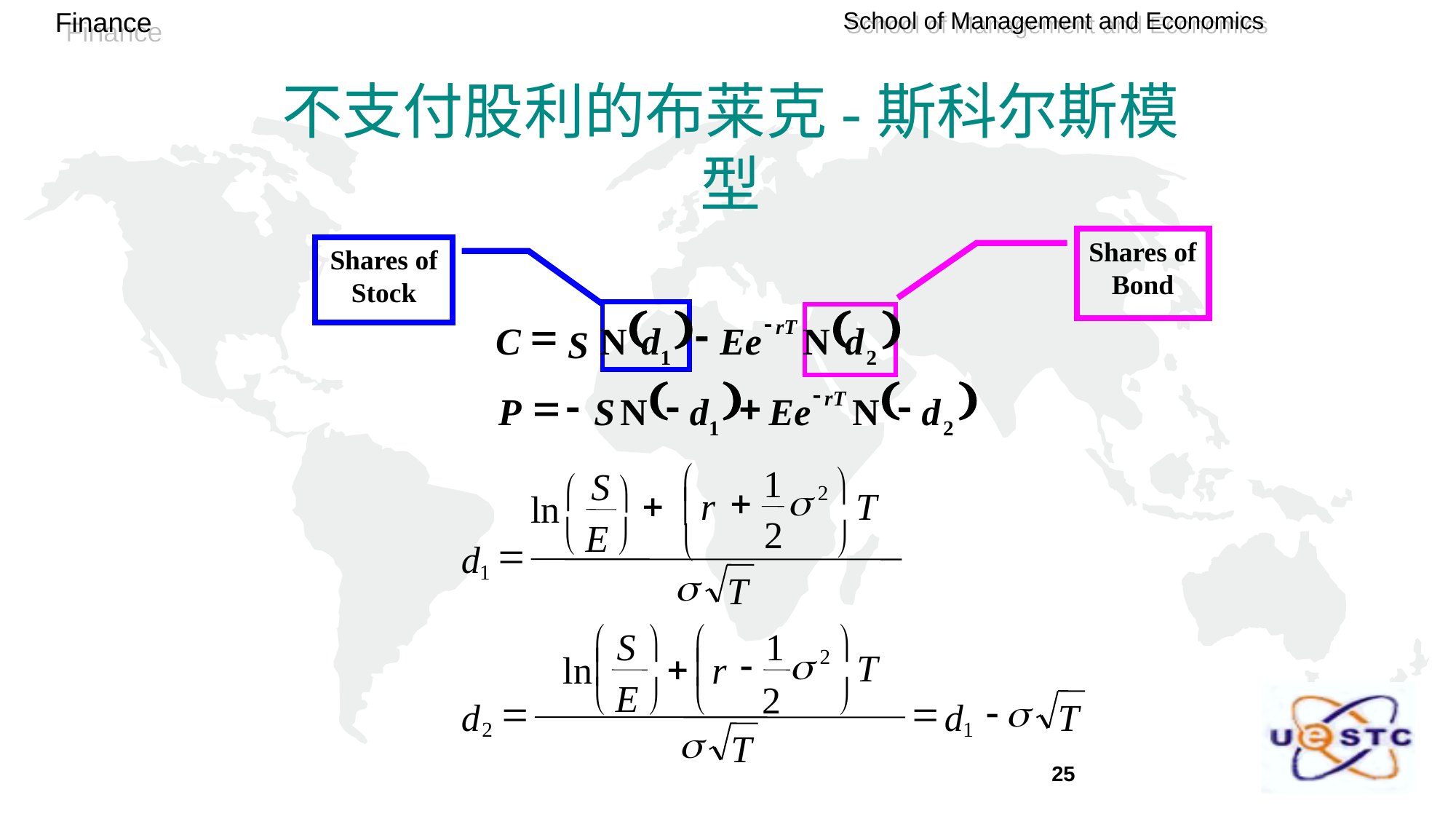

# 不支付股利的布莱克-斯科尔斯模型
Shares of Bond

Shares of Stock

(
)
(
)
−
=
−
rT
C
N
d
Ee
N
d
S
1
2
(
)
(
)
−
=
−
−
+
−
rT
P
S
N
d
Ee
N
d
1
2
1

S

+
σ
2
+
r
T

ln

2
E

=
d
1

σ

T

S
1
−
σ
2
+
T

ln
r

E

2
=
=
−
σ

d
d
T

2
1

σ

T